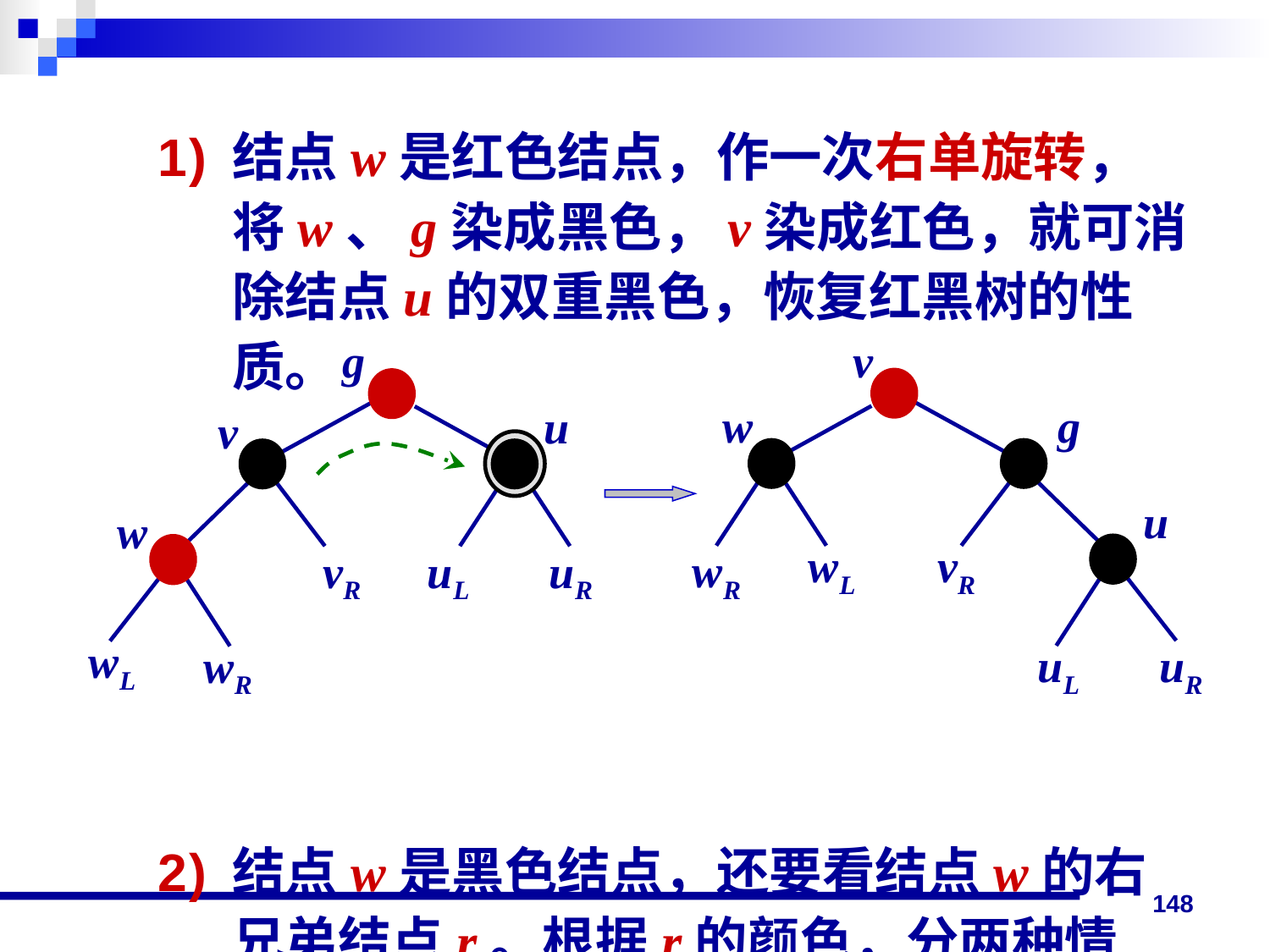

结点w是红色结点，作一次右单旋转，将w、g染成黑色，v染成红色，就可消除结点u的双重黑色，恢复红黑树的性质。

结点w是黑色结点，还要看结点w的右兄弟结点r。根据r的颜色，分两种情况：
g

u
v

w

vR
uL       uR

wL
wR
v

w
g

u
wL
vR

wR

uL       uR

148